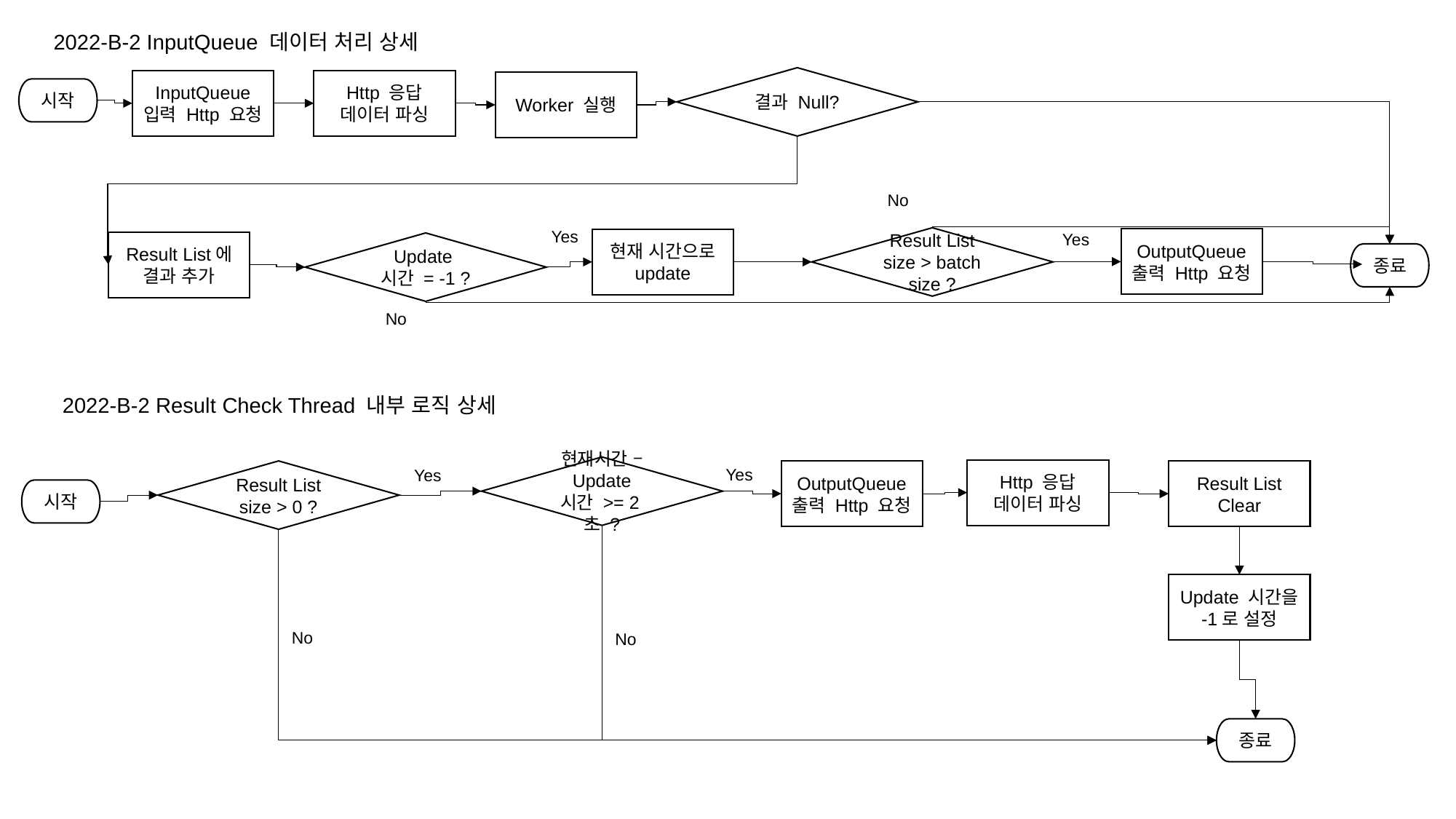

2022-B-2 InputQueue 데이터 처리 상세
결과 Null?
InputQueue 입력 Http 요청
Http 응답 데이터 파싱
Worker 실행
시작
No
Yes
Yes
Result List size > batch size ?
OutputQueue 출력 Http 요청
현재 시간으로 update
Result List에 결과 추가
Update
시간 = -1 ?
종료
No
2022-B-2 Result Check Thread 내부 로직 상세
현재시간 – Update 시간 >= 2초 ?
Yes
Yes
Http 응답 데이터 파싱
Result List size > 0 ?
OutputQueue 출력 Http 요청
Result List Clear
시작
Update 시간을 -1로 설정
No
No
종료